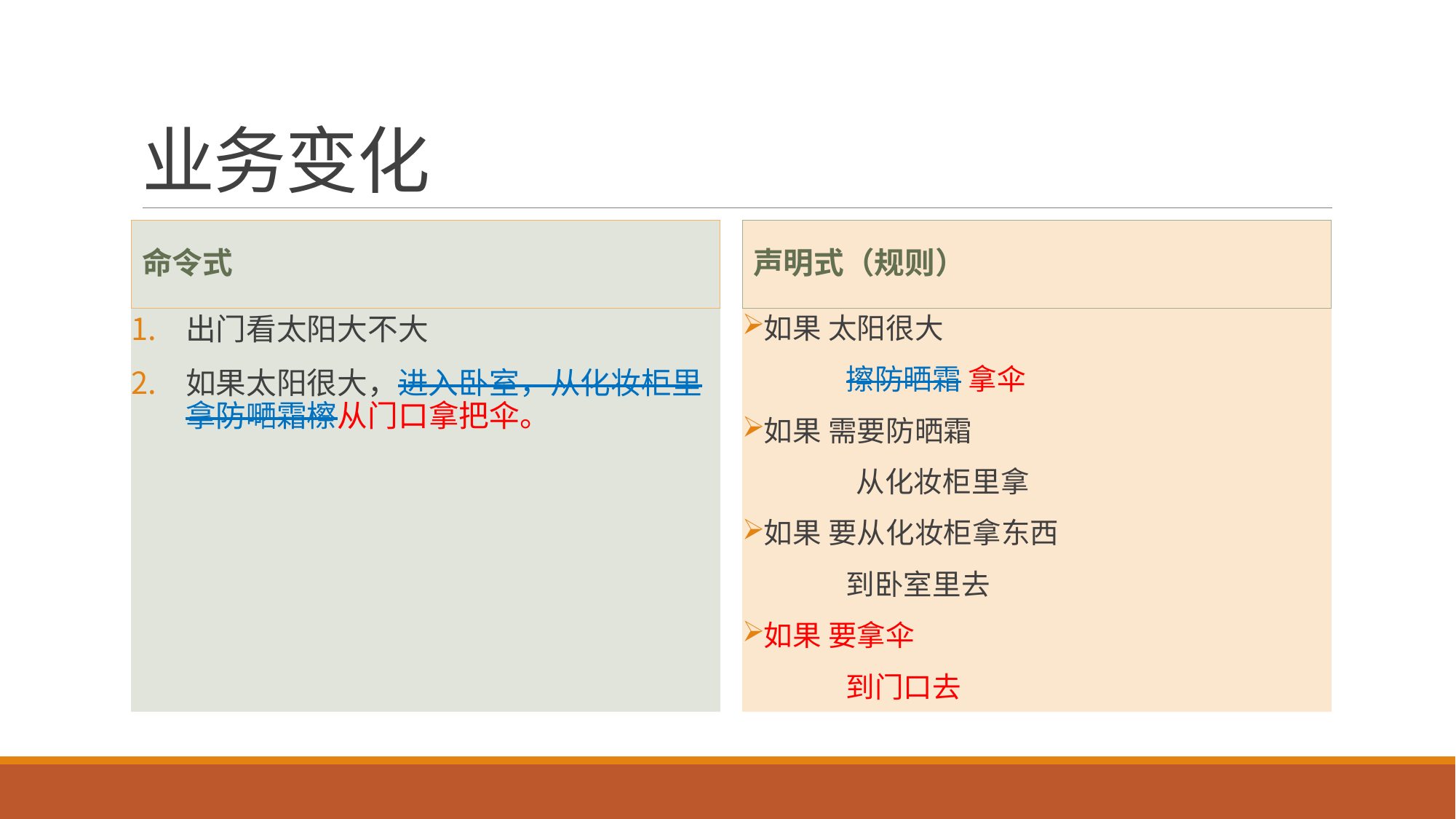

# 业务变化
命令式
声明式（规则）
出门看太阳大不大
如果太阳很大，进入卧室，从化妆柜里拿防嗮霜檫从门口拿把伞。
如果 太阳很大
	擦防晒霜 拿伞
如果 需要防晒霜
 	从化妆柜里拿
如果 要从化妆柜拿东西
	到卧室里去
如果 要拿伞
	到门口去